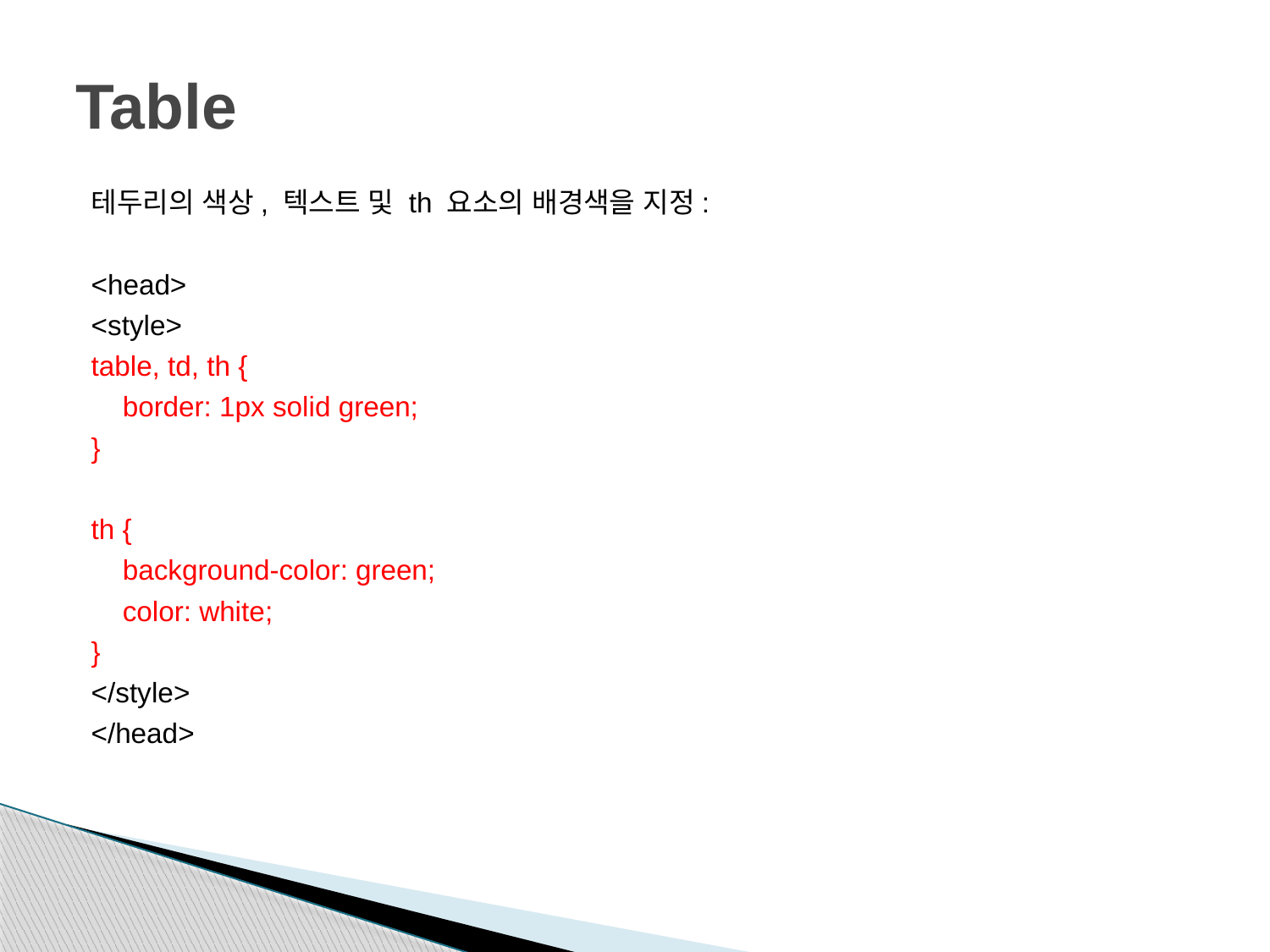

# Table
테두리의 색상, 텍스트 및 th 요소의 배경색을 지정:

<head>
<style>
table, td, th {
    border: 1px solid green;
}

th {
    background-color: green;
    color: white;
}
</style>
</head>